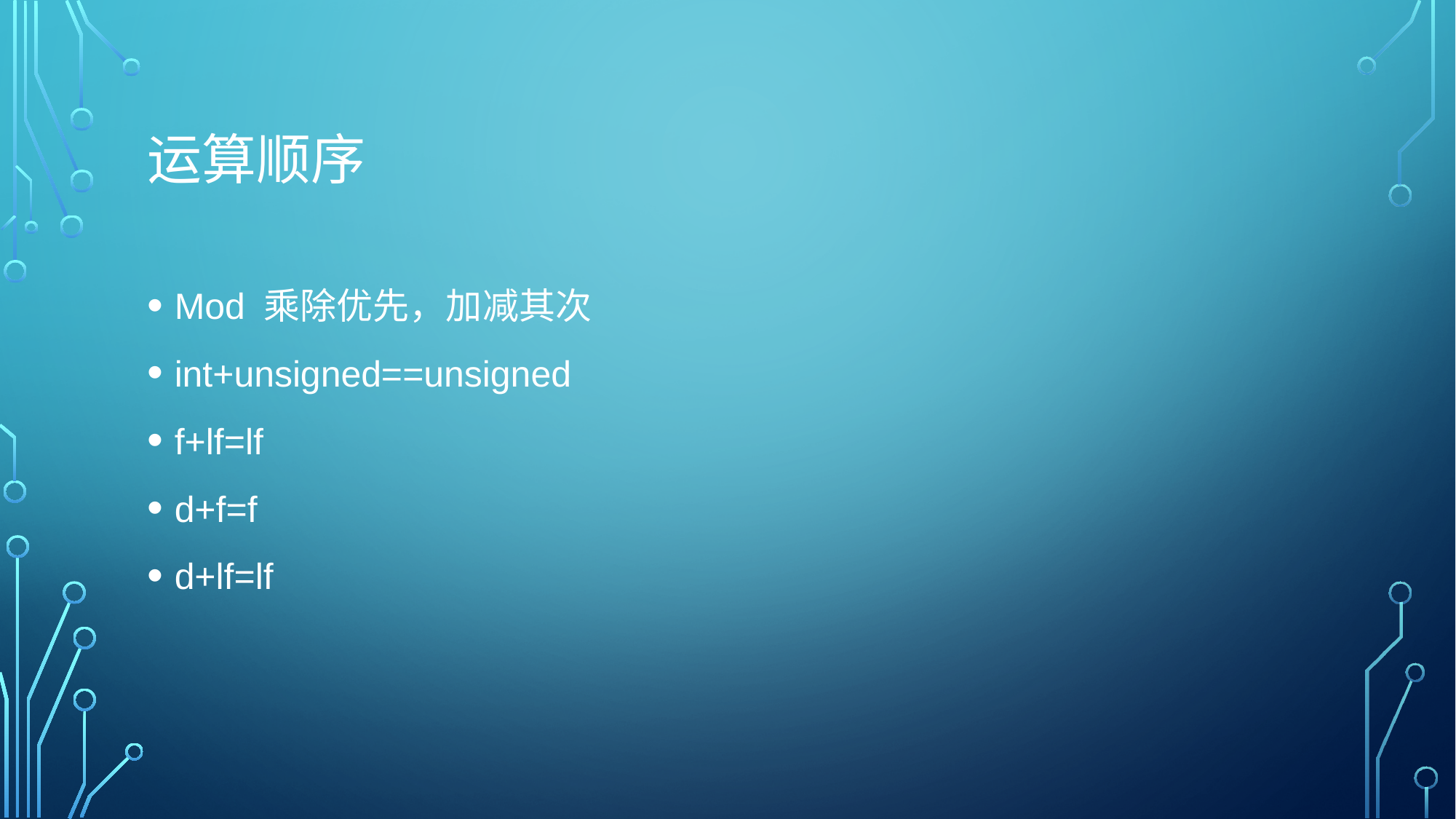

# 运算顺序
Mod 乘除优先，加减其次
int+unsigned==unsigned
f+lf=lf
d+f=f
d+lf=lf